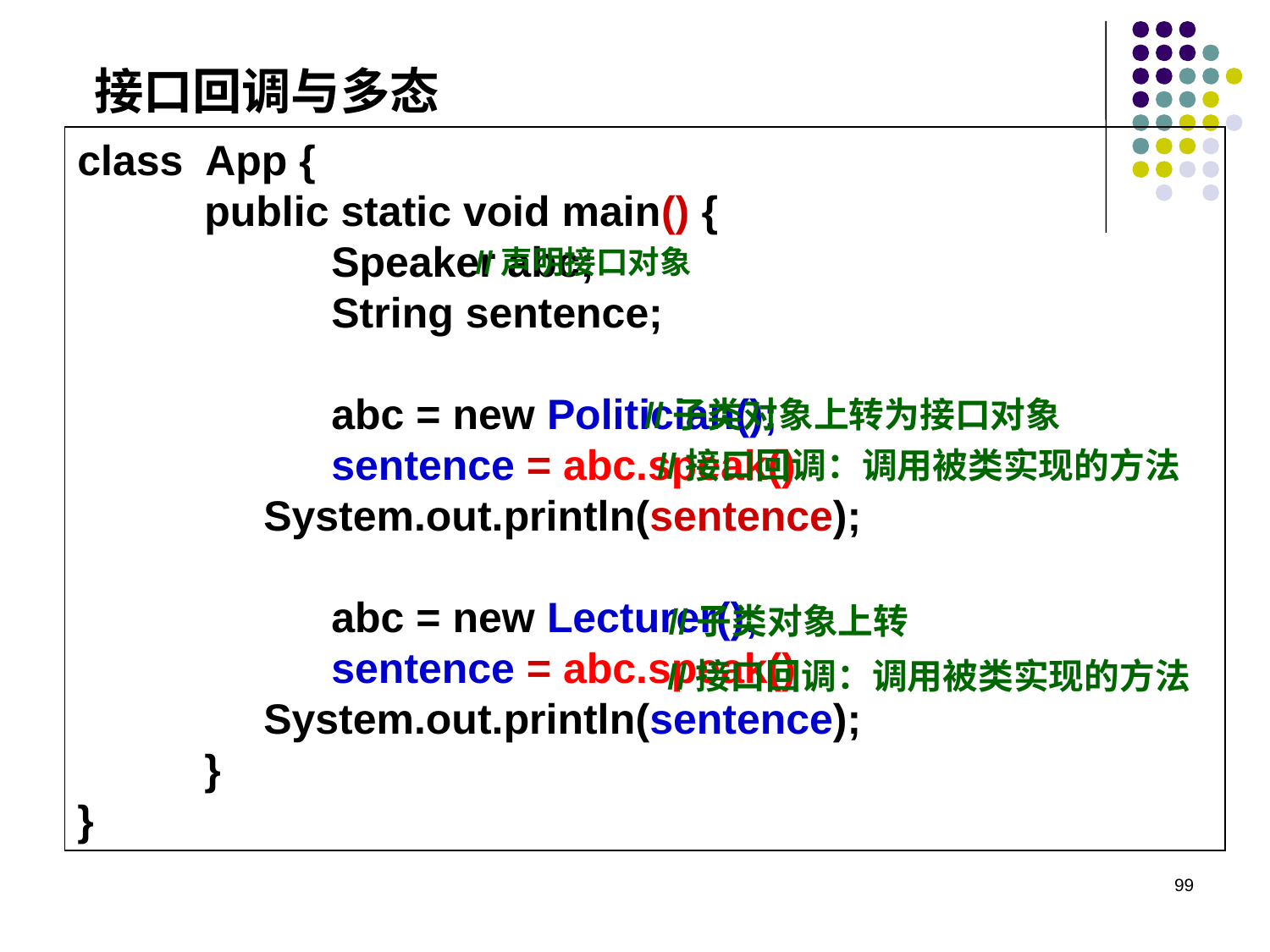

接口回调与多态
class  App {
	public static void main() {
		Speaker abc;
		String sentence;

		abc = new Politician();
		sentence = abc.speak()
	     System.out.println(sentence);

		abc = new Lecturer();
		sentence = abc.speak()
	     System.out.println(sentence);
	}
}
//声明接口对象
//子类对象上转为接口对象
//接口回调：调用被类实现的方法
//子类对象上转
//接口回调：调用被类实现的方法
99